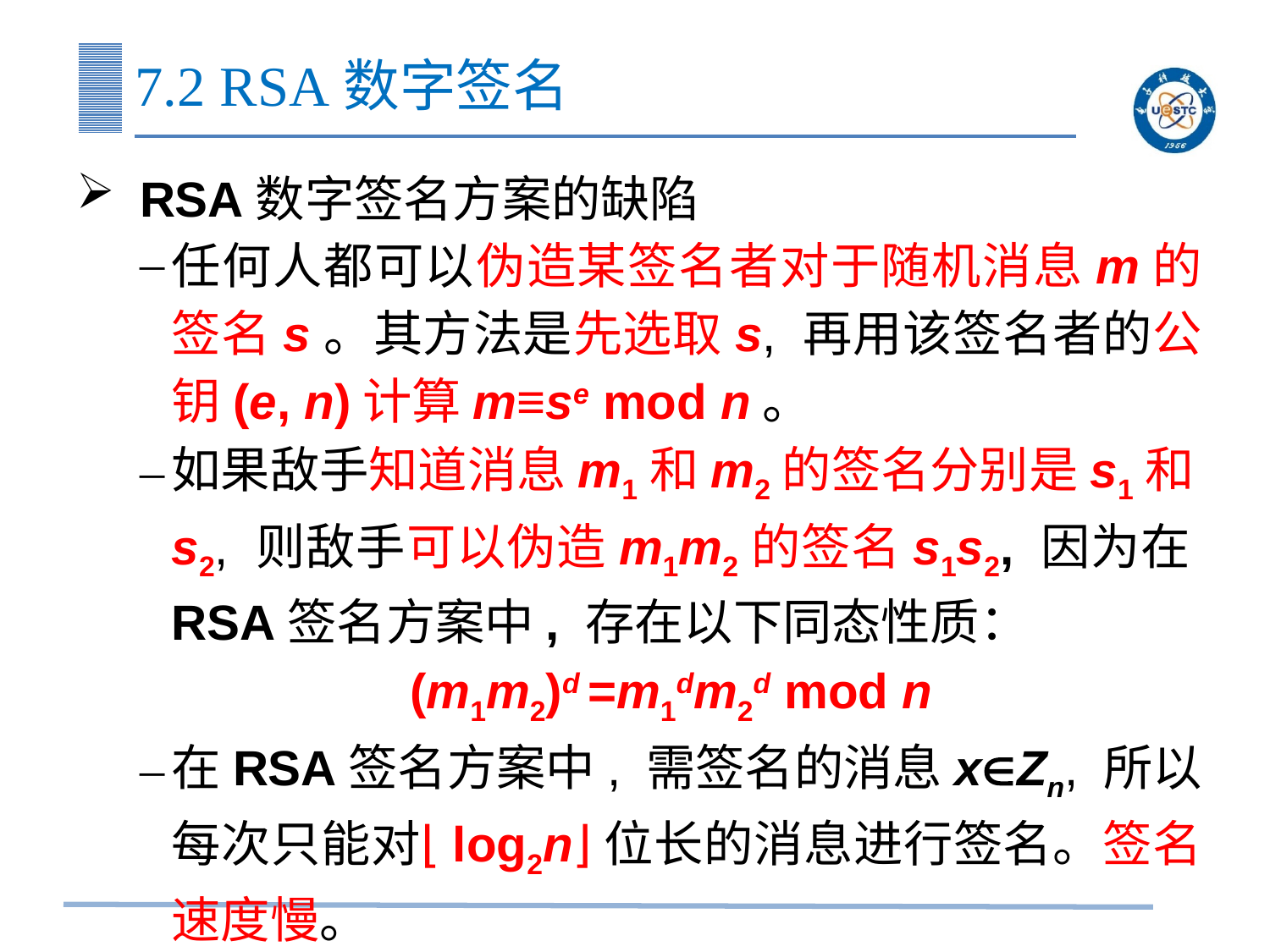

# 7.2 RSA数字签名
RSA数字签名方案的缺陷
任何人都可以伪造某签名者对于随机消息m的签名s。其方法是先选取s, 再用该签名者的公钥(e, n)计算m≡se mod n。
如果敌手知道消息m1和m2的签名分别是s1和s2, 则敌手可以伪造m1m2的签名s1s2, 因为在RSA签名方案中, 存在以下同态性质：
(m1m2)d =m1dm2d mod n
在RSA签名方案中, 需签名的消息x∈Zn, 所以每次只能对⌊log2n⌋位长的消息进行签名。签名速度慢。